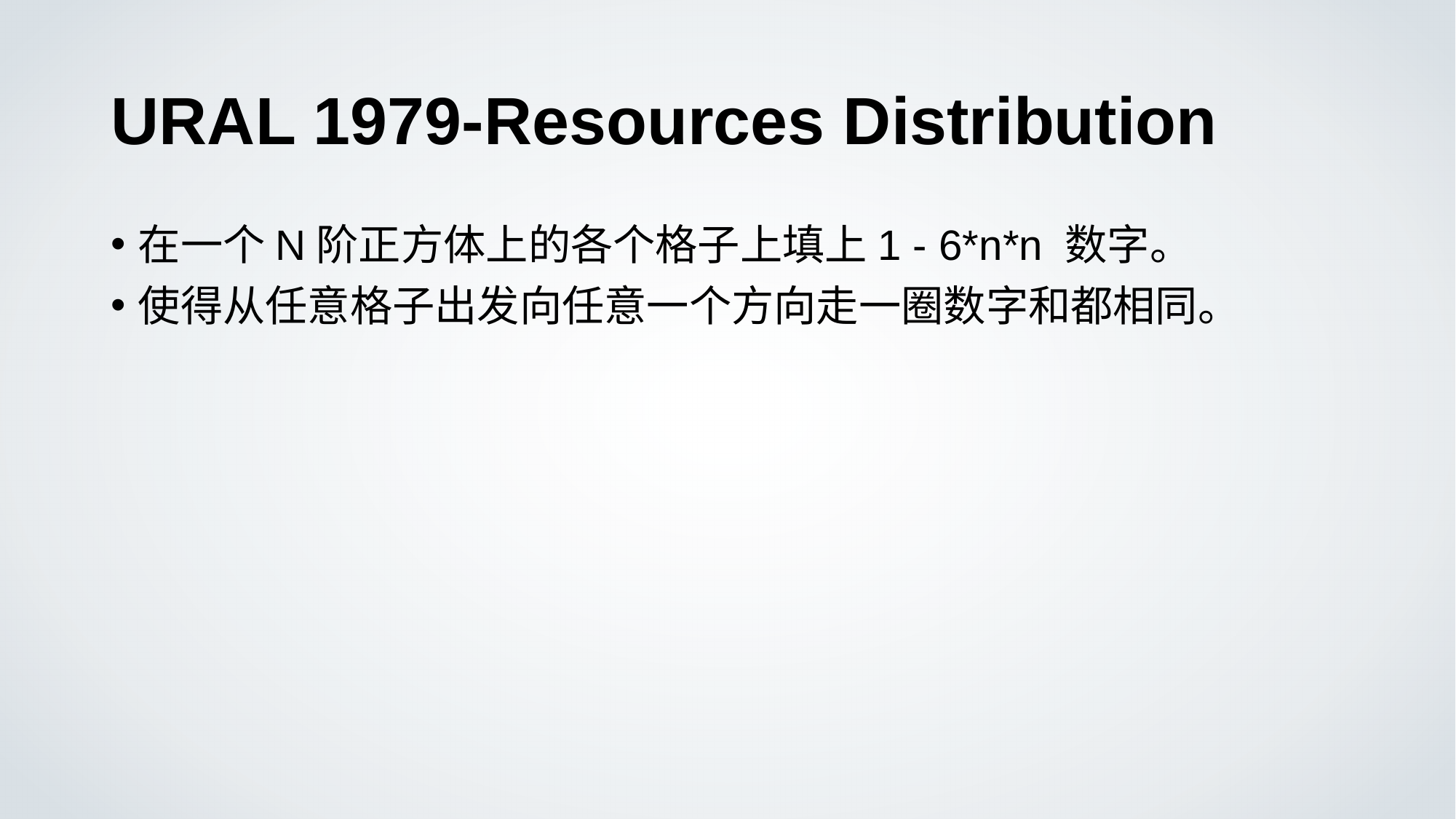

# URAL 1979-Resources Distribution
在一个N阶正方体上的各个格子上填上1 - 6*n*n 数字。
使得从任意格子出发向任意一个方向走一圈数字和都相同。